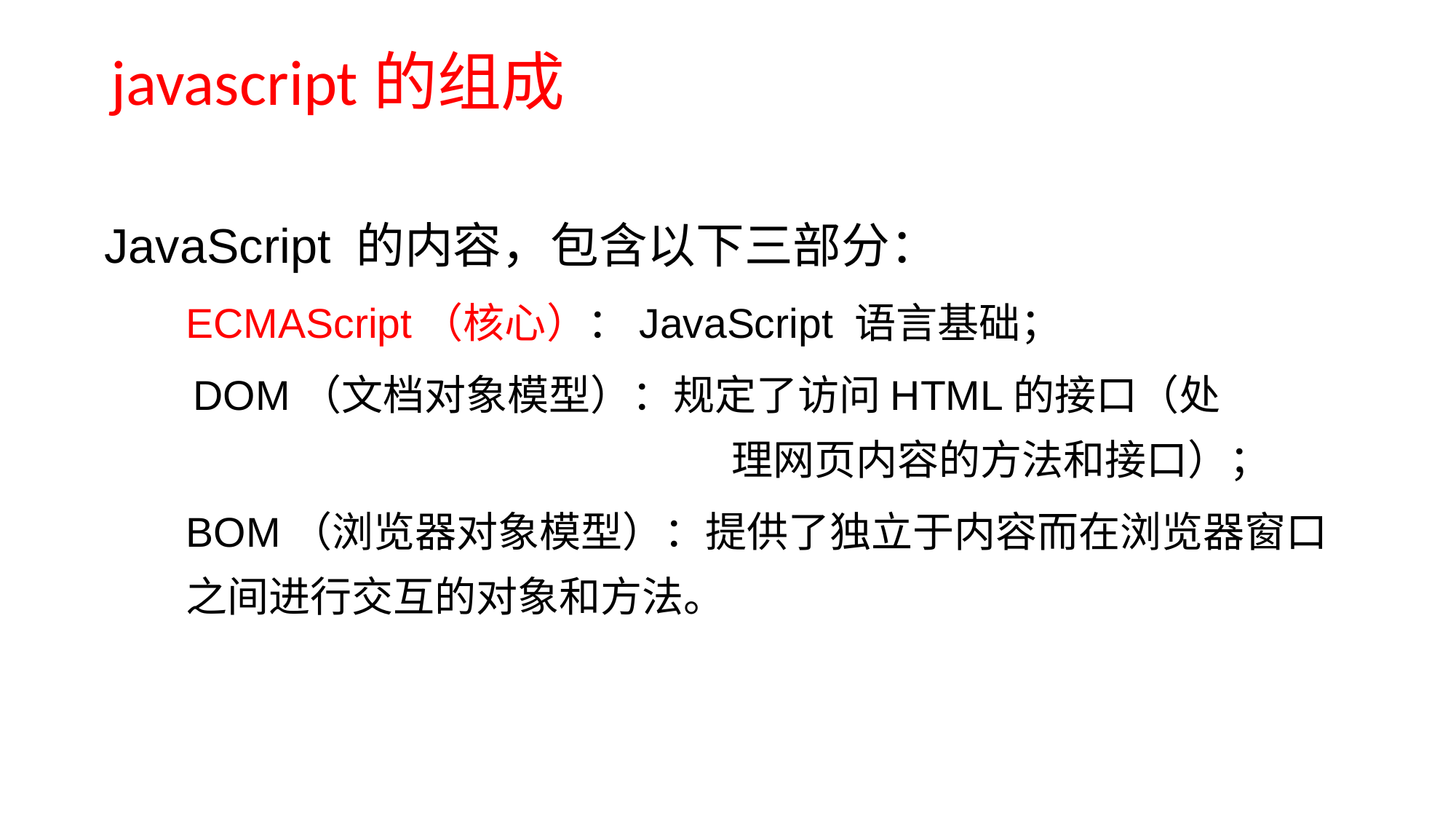

# javascript的组成
JavaScript 的内容，包含以下三部分：
	ECMAScript（核心）：JavaScript 语言基础；
   DOM（文档对象模型）：规定了访问HTML的接口（处						理网页内容的方法和接口）；
	BOM（浏览器对象模型）：提供了独立于内容而在浏览器窗口之间进行交互的对象和方法。